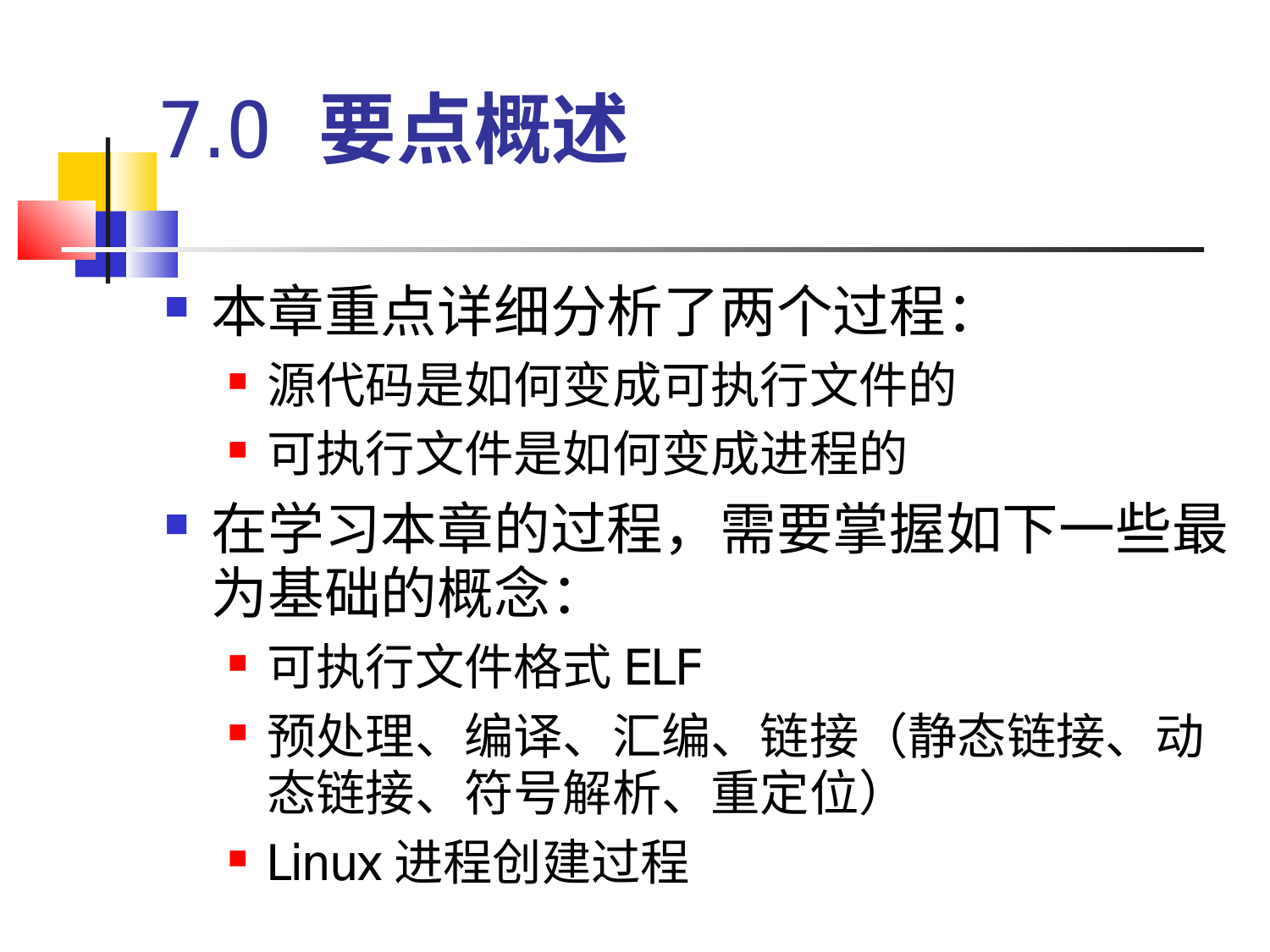

# 7.0 要点概述
本章重点详细分析了两个过程：
源代码是如何变成可执行文件的
可执行文件是如何变成进程的
在学习本章的过程，需要掌握如下一些最为基础的概念：
可执行文件格式ELF
预处理、编译、汇编、链接（静态链接、动态链接、符号解析、重定位）
Linux进程创建过程